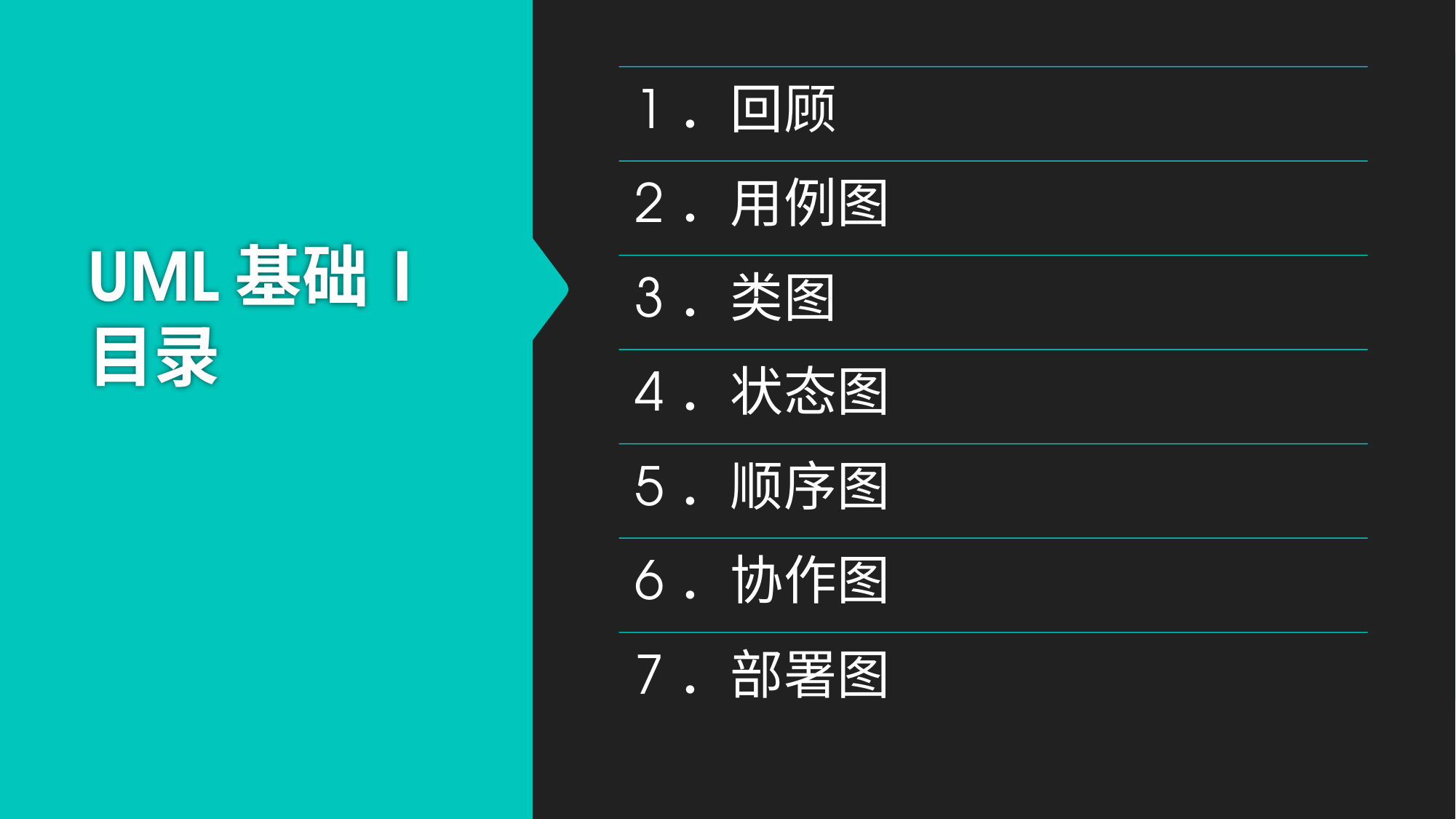

1．回顾
2．用例图
3．类图
4．状态图
5．顺序图
6．协作图
7．部署图

# UML基础Ⅰ目录